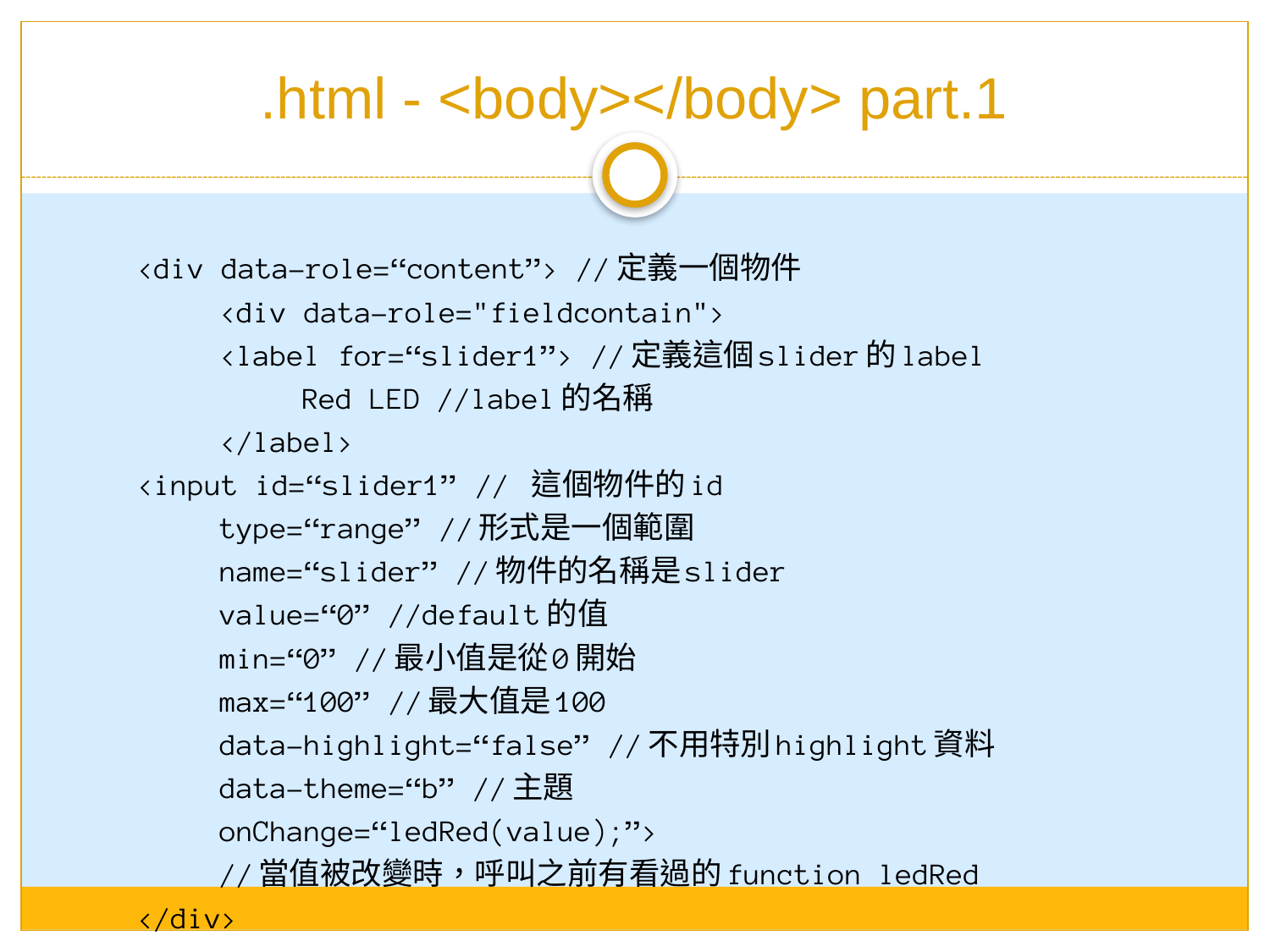

# .html - <body></body> part.1
<div data-role=“content”> //定義一個物件
	<div data-role="fieldcontain">
	<label for=“slider1”> //定義這個slider的label
		Red LED //label的名稱
	</label>
<input id=“slider1” // 這個物件的id
	type=“range” //形式是一個範圍
	name=“slider” //物件的名稱是slider
	value=“0” //default的值
	min=“0” //最小值是從0開始
	max=“100” //最大值是100
	data-highlight=“false” //不用特別highlight資料
	data-theme=“b” //主題
	onChange=“ledRed(value);”>
	//當值被改變時，呼叫之前有看過的function ledRed
</div>